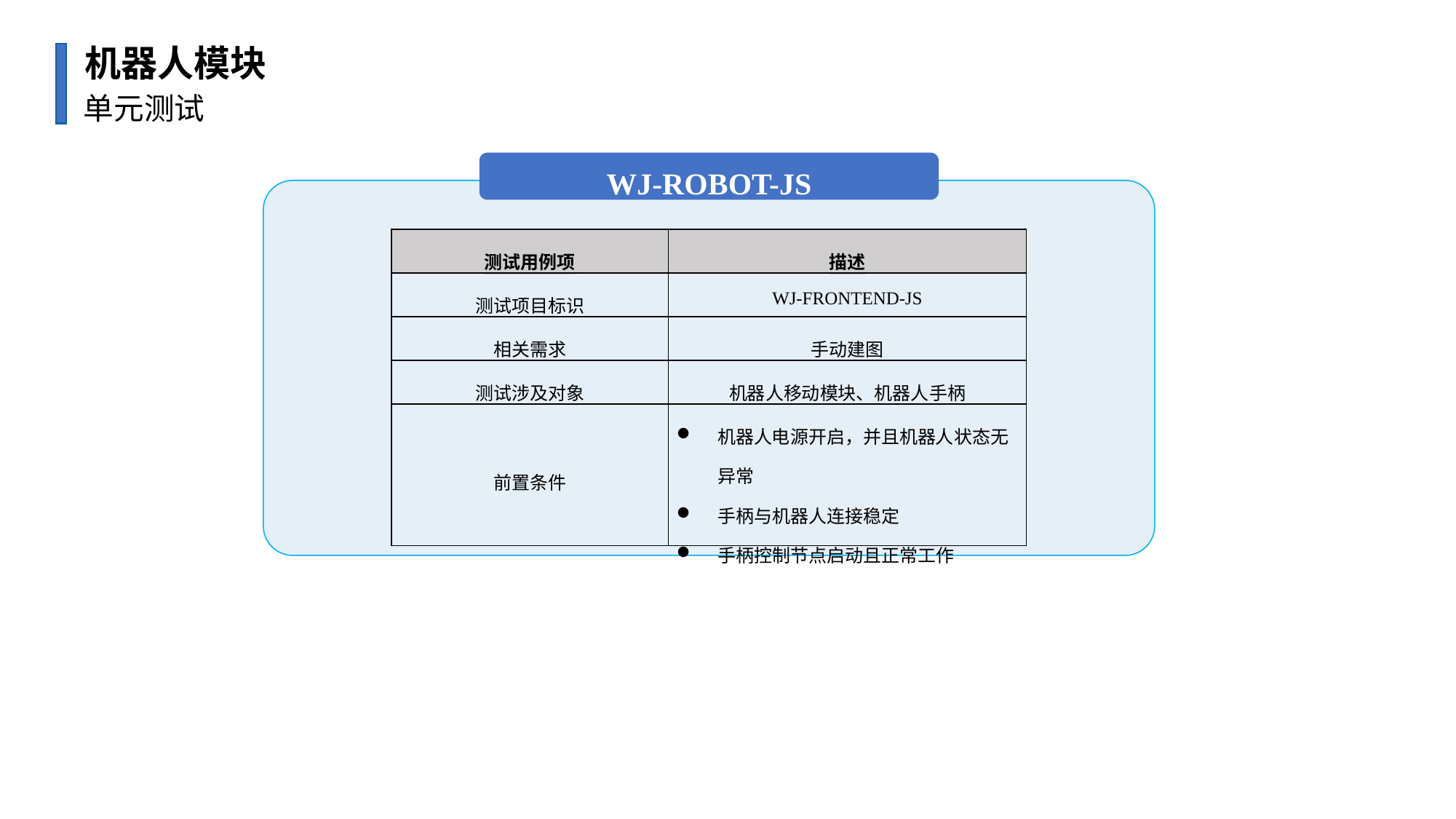

机器人模块

单元测试
WJ-ROBOT-JS

| 测试用例项 | 描述 |
| --- | --- |
| 测试项目标识 | WJ-FRONTEND-JS |
| 相关需求 | 手动建图 |
| 测试涉及对象 | 机器人移动模块、机器人手柄 |
| 前置条件 | 机器人电源开启，并且机器人状态无异常 手柄与机器人连接稳定 手柄控制节点启动且正常工作 |